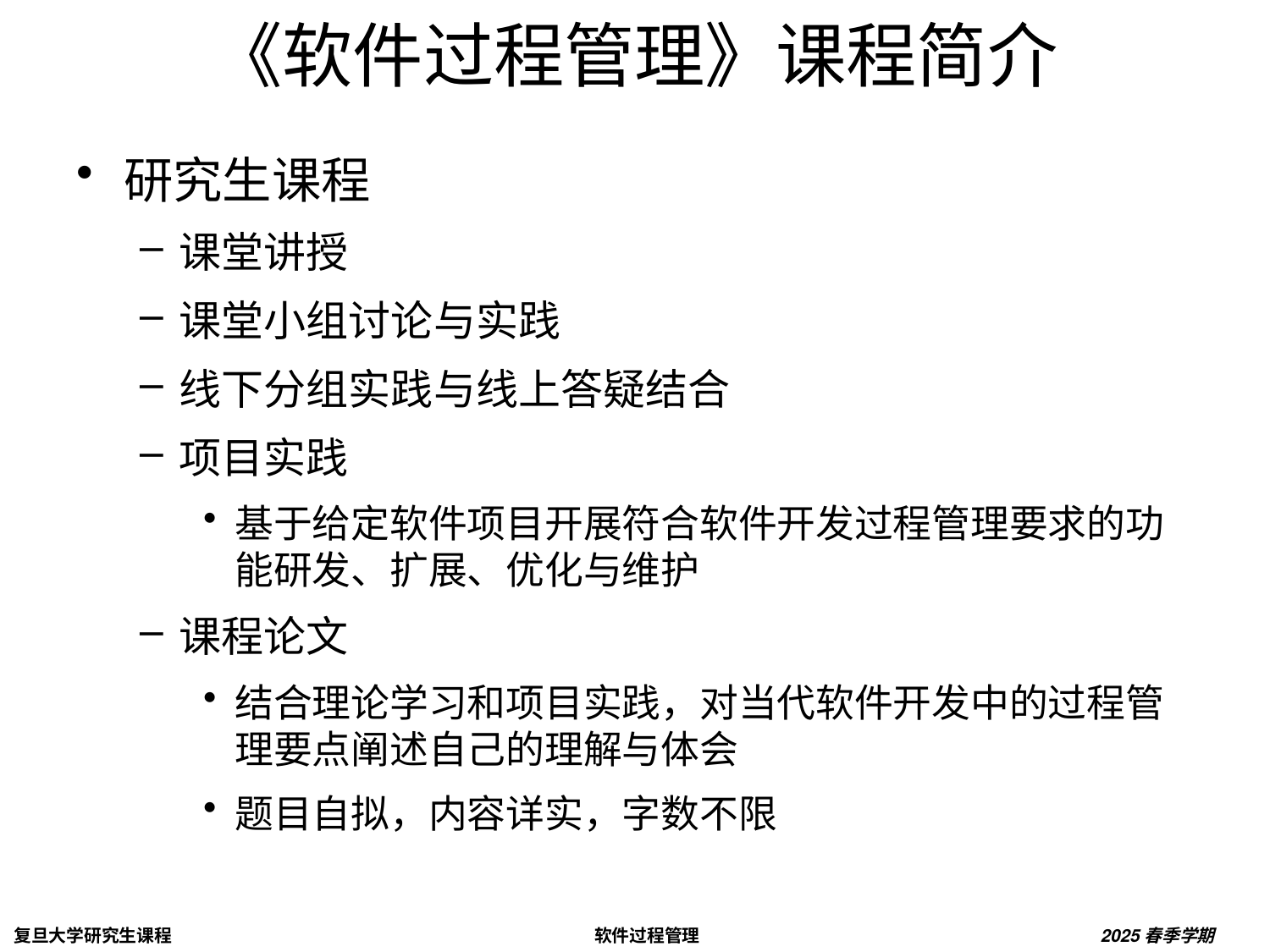

# 《软件过程管理》课程简介
研究生课程
课堂讲授
课堂小组讨论与实践
线下分组实践与线上答疑结合
项目实践
基于给定软件项目开展符合软件开发过程管理要求的功能研发、扩展、优化与维护
课程论文
结合理论学习和项目实践，对当代软件开发中的过程管理要点阐述自己的理解与体会
题目自拟，内容详实，字数不限